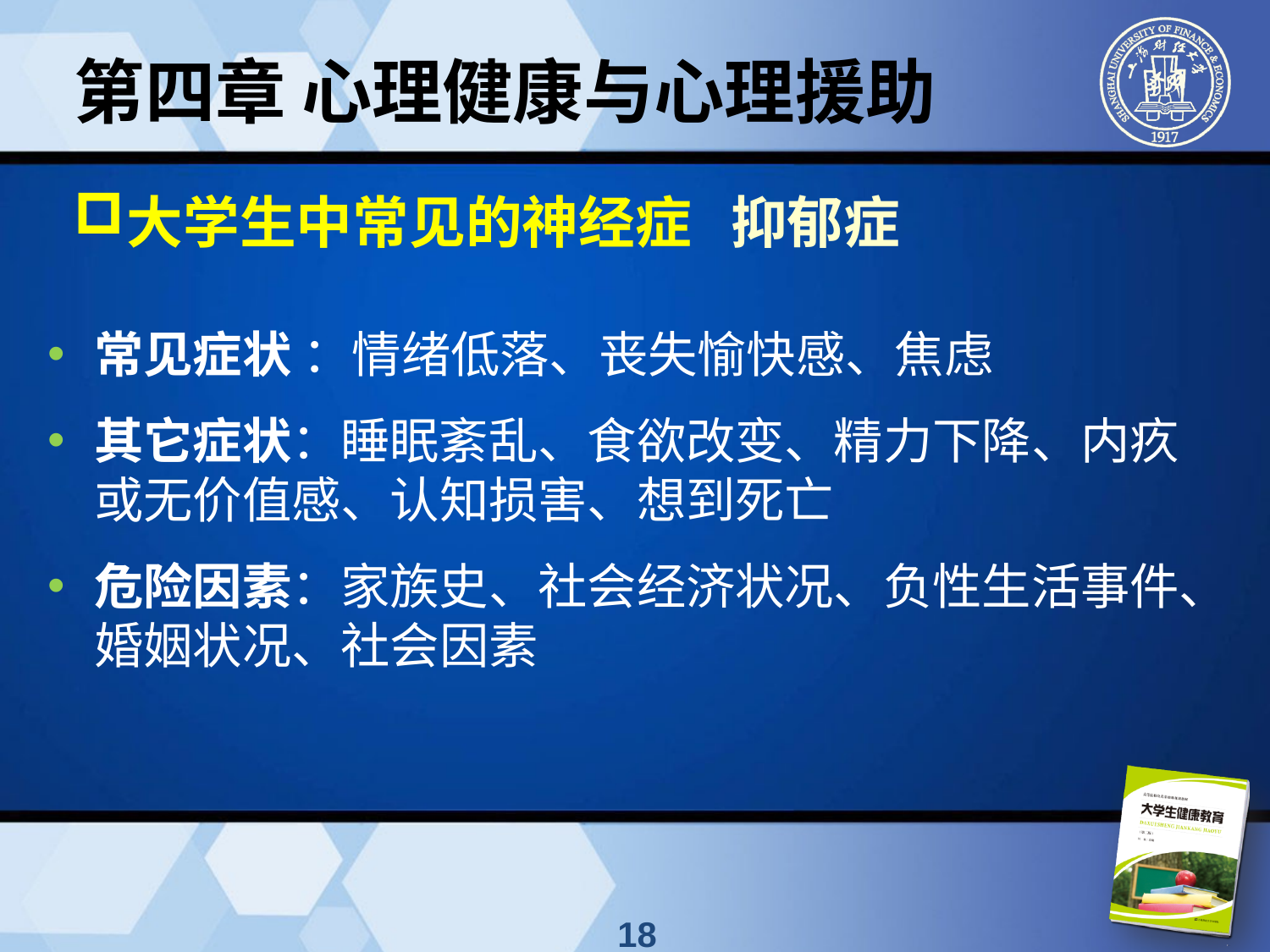

第四章 心理健康与心理援助
大学生中常见的神经症   抑郁症
常见症状 ：情绪低落、丧失愉快感、焦虑
其它症状：睡眠紊乱、食欲改变、精力下降、内疚或无价值感、认知损害、想到死亡
危险因素：家族史、社会经济状况、负性生活事件、婚姻状况、社会因素
18